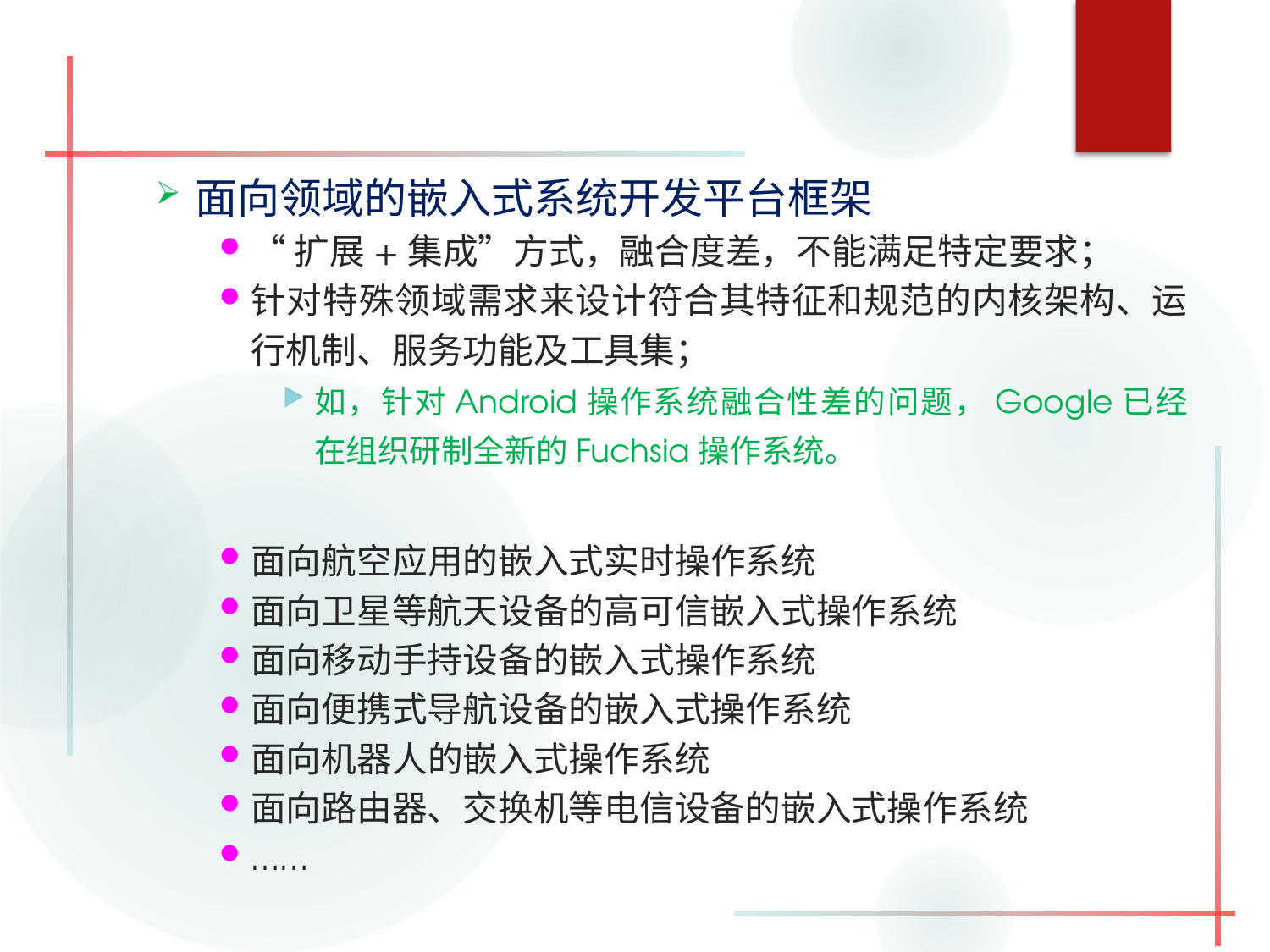

13
#
面向领域的嵌入式系统开发平台框架
“扩展+集成”方式，融合度差，不能满足特定要求；
针对特殊领域需求来设计符合其特征和规范的内核架构、运行机制、服务功能及工具集；
如，针对Android操作系统融合性差的问题，Google已经在组织研制全新的Fuchsia操作系统。

面向航空应用的嵌入式实时操作系统
面向卫星等航天设备的高可信嵌入式操作系统
面向移动手持设备的嵌入式操作系统
面向便携式导航设备的嵌入式操作系统
面向机器人的嵌入式操作系统
面向路由器、交换机等电信设备的嵌入式操作系统
……